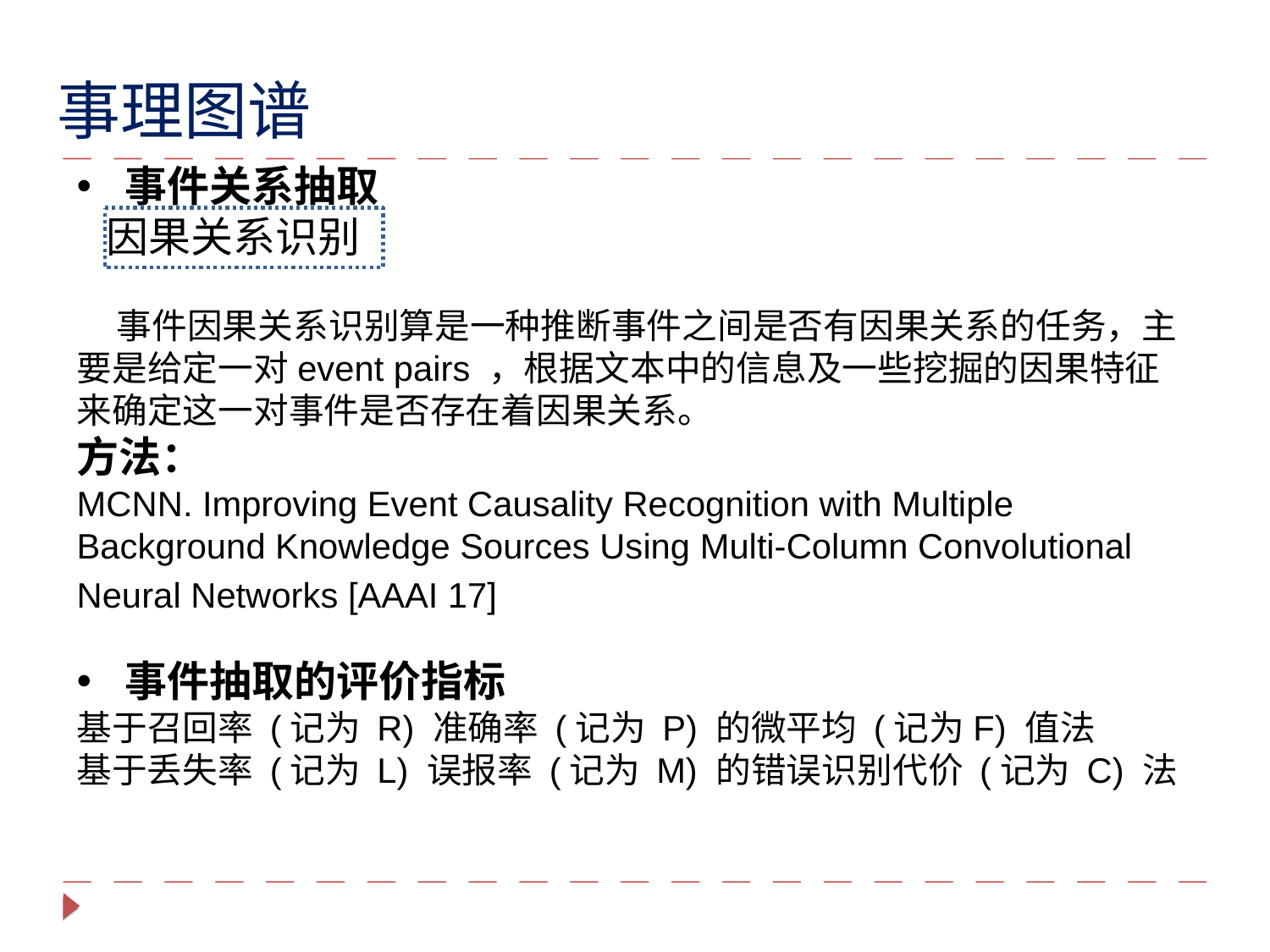

事理图谱
事件关系抽取
  因果关系识别

    事件因果关系识别算是一种推断事件之间是否有因果关系的任务，主要是给定一对event pairs ，根据文本中的信息及一些挖掘的因果特征来确定这一对事件是否存在着因果关系。
方法：
MCNN. Improving Event Causality Recognition with Multiple Background Knowledge Sources Using Multi-Column Convolutional Neural Networks [AAAI 17]

事件抽取的评价指标
基于召回率 (记为 R) 准确率 (记为 P) 的微平均 (记为F) 值法
基于丢失率 (记为 L) 误报率 (记为 M) 的错误识别代价 (记为 C) 法